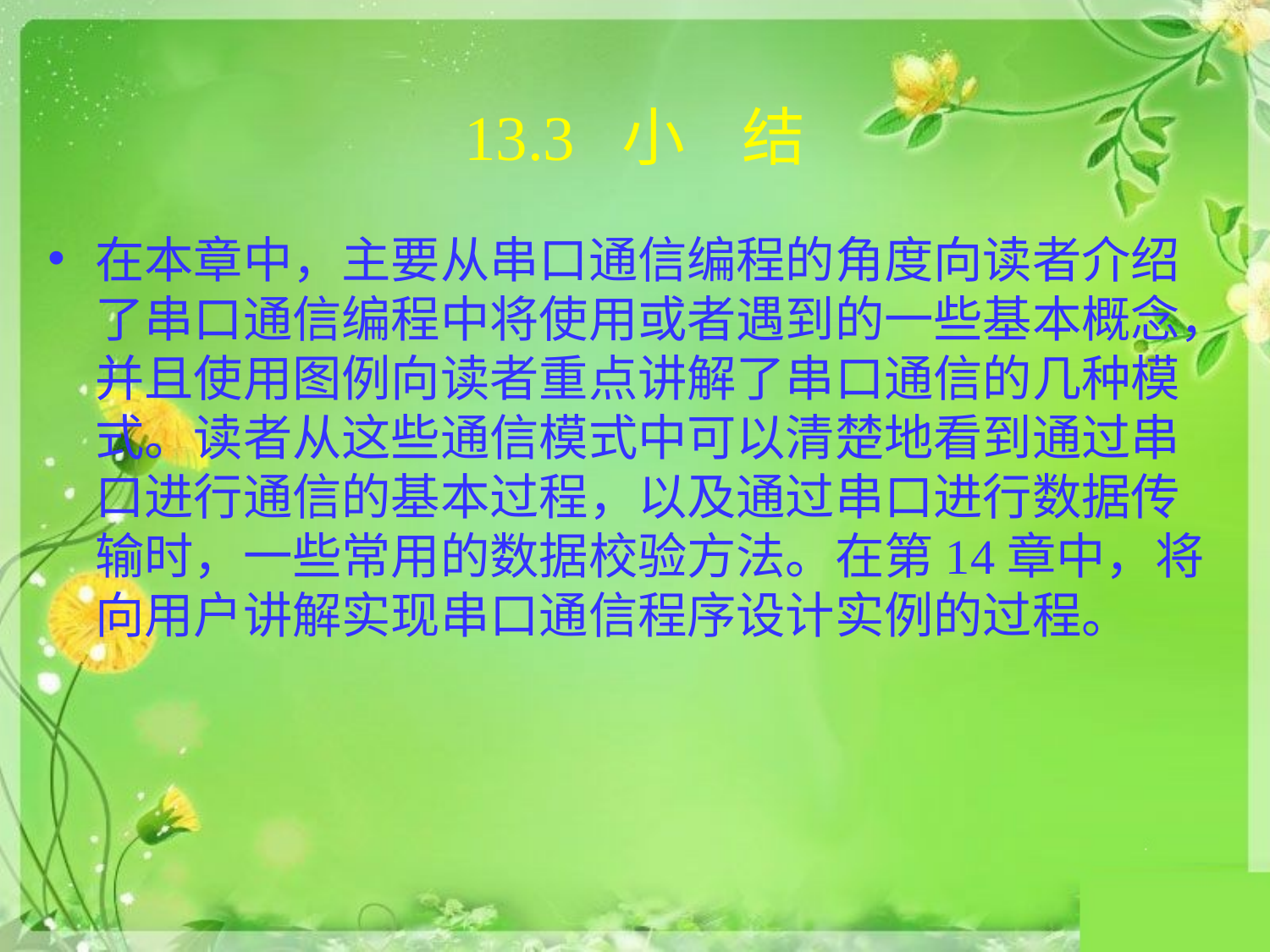

# 13.3  小    结
在本章中，主要从串口通信编程的角度向读者介绍了串口通信编程中将使用或者遇到的一些基本概念，并且使用图例向读者重点讲解了串口通信的几种模式。读者从这些通信模式中可以清楚地看到通过串口进行通信的基本过程，以及通过串口进行数据传输时，一些常用的数据校验方法。在第14章中，将向用户讲解实现串口通信程序设计实例的过程。